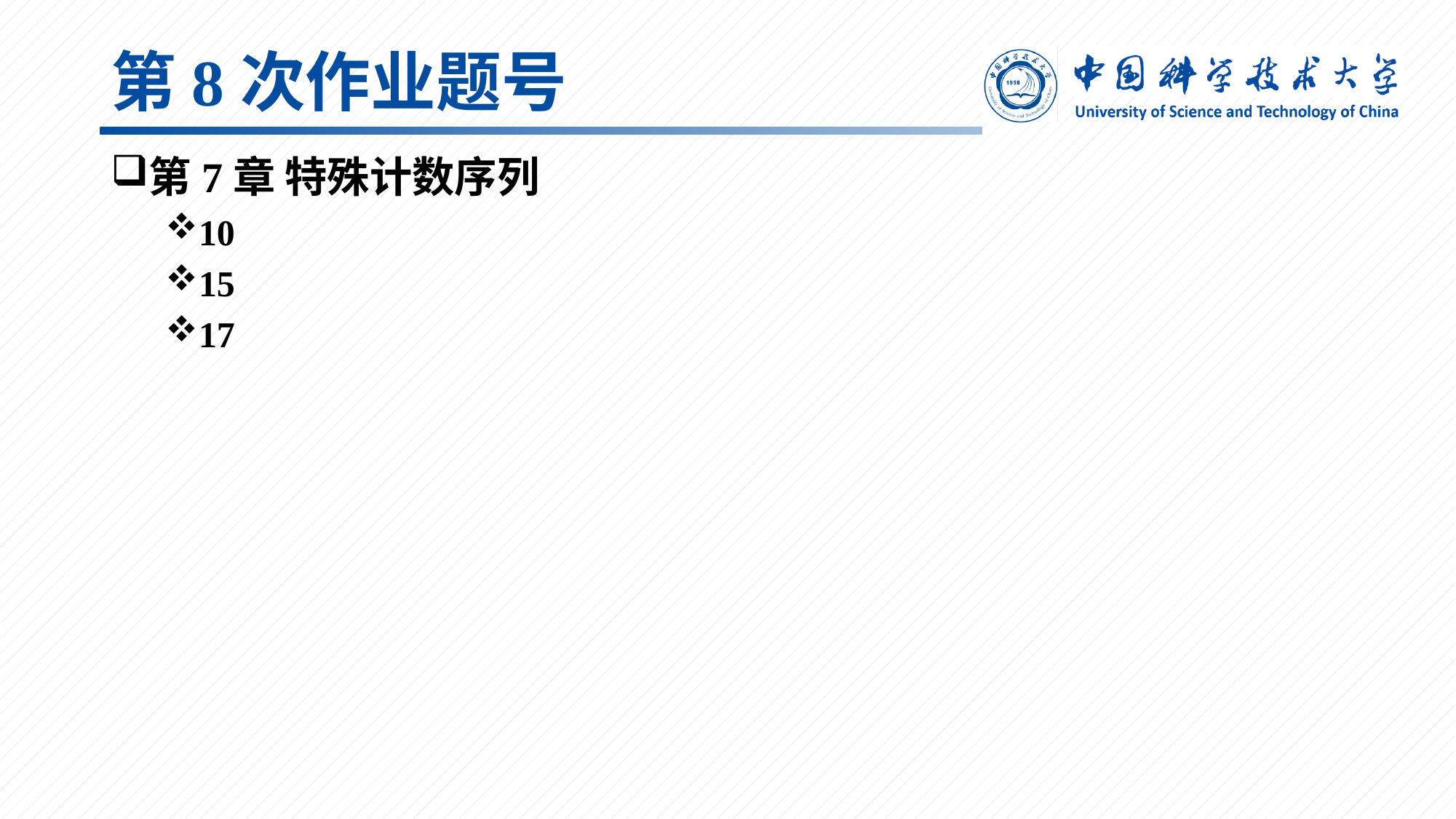

# 第8次作业题号
第7章 特殊计数序列
10
15
17